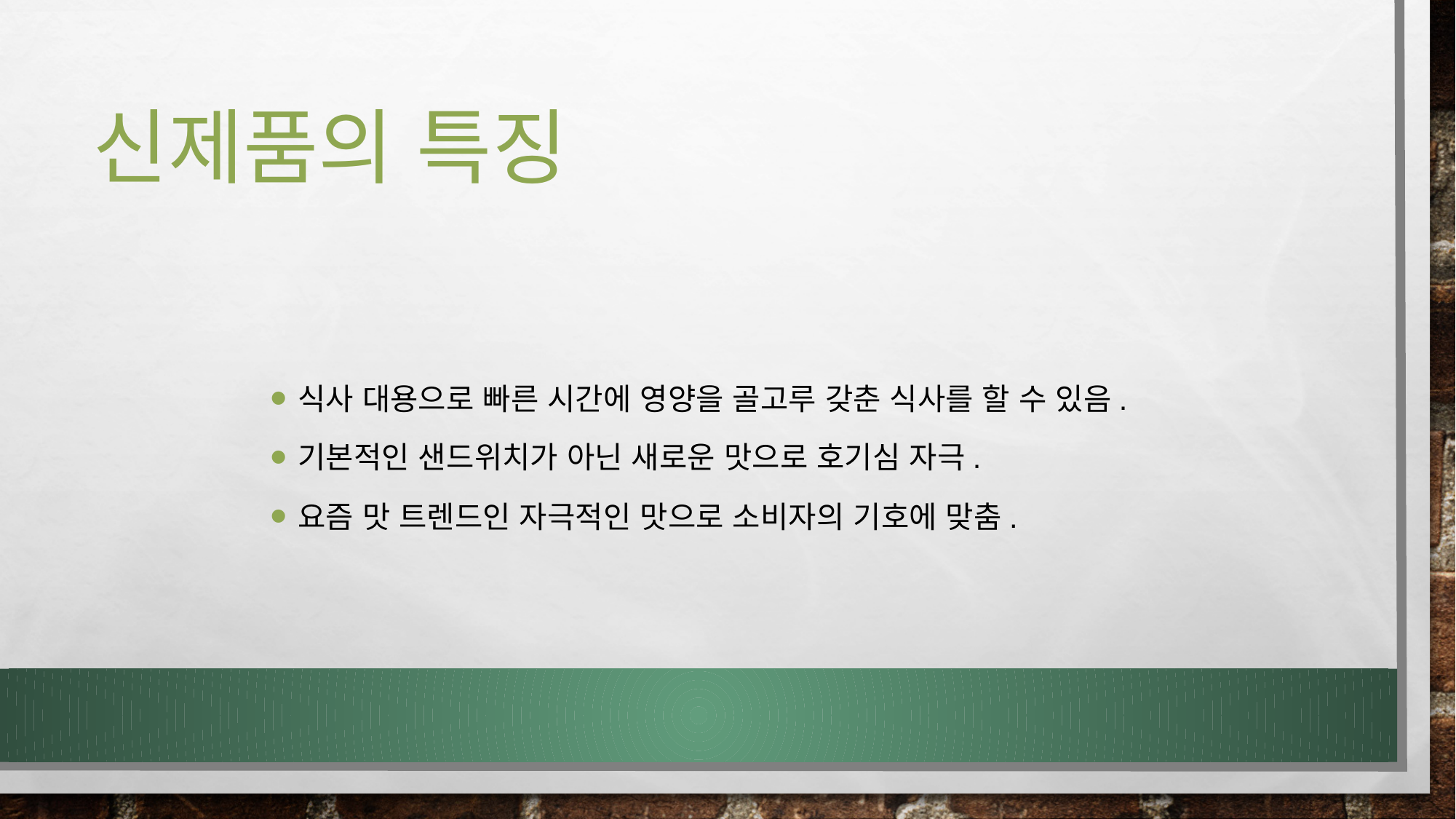

# 신제품의 특징
식사 대용으로 빠른 시간에 영양을 골고루 갖춘 식사를 할 수 있음.
기본적인 샌드위치가 아닌 새로운 맛으로 호기심 자극.
요즘 맛 트렌드인 자극적인 맛으로 소비자의 기호에 맞춤.